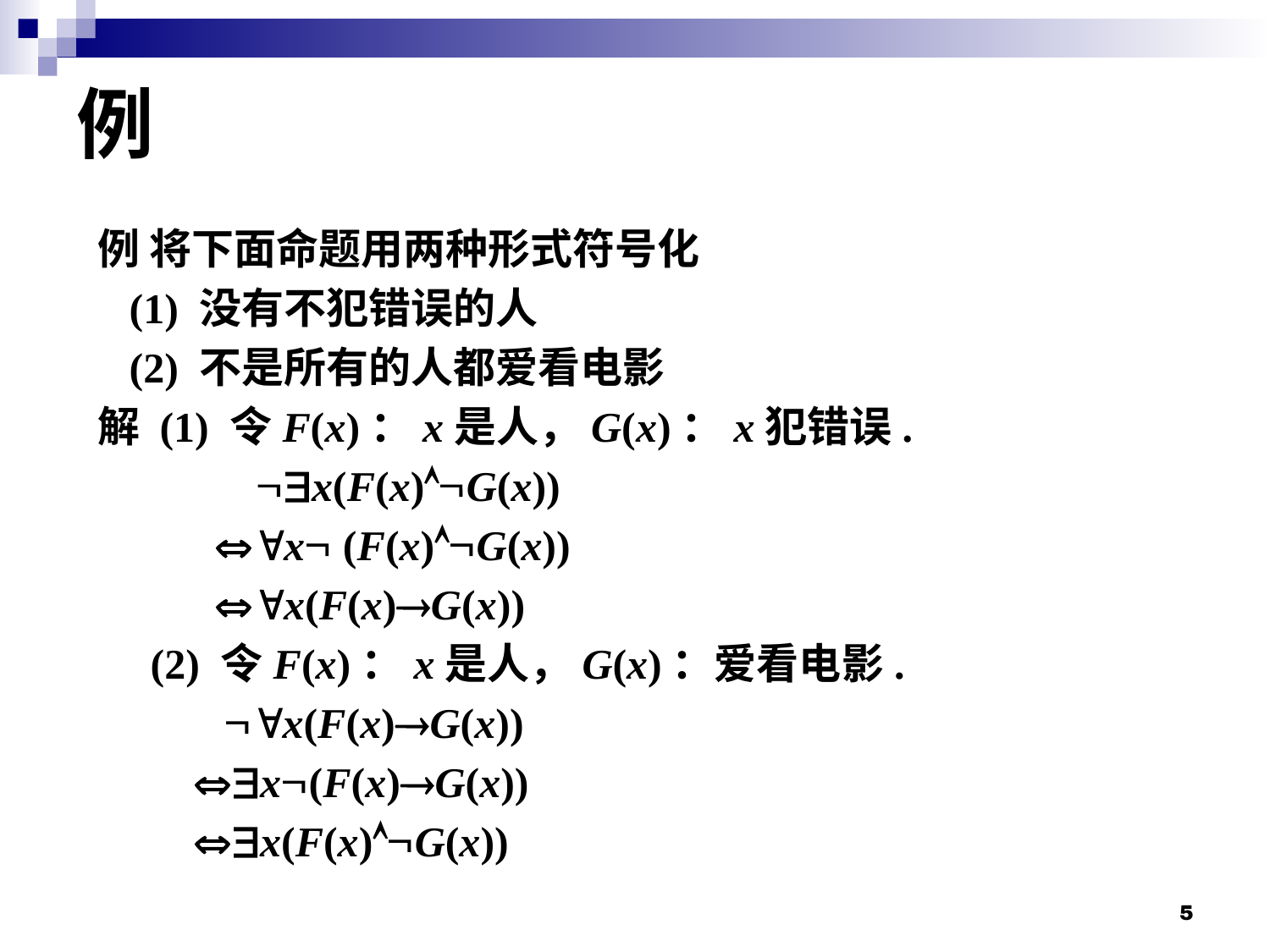

# 例
例 将下面命题用两种形式符号化
   (1) 没有不犯错误的人
   (2) 不是所有的人都爱看电影
解 (1) 令F(x)：x是人，G(x)：x犯错误.
               ¬∃x(F(x)∧¬G(x))
           ⇔∀x¬ (F(x)∧¬G(x))
           ⇔∀x(F(x)→G(x))
     (2) 令F(x)：x是人，G(x)：爱看电影.
            ¬∀x(F(x)→G(x))
         ⇔∃x¬(F(x)→G(x))
         ⇔∃x(F(x)∧¬G(x))
5